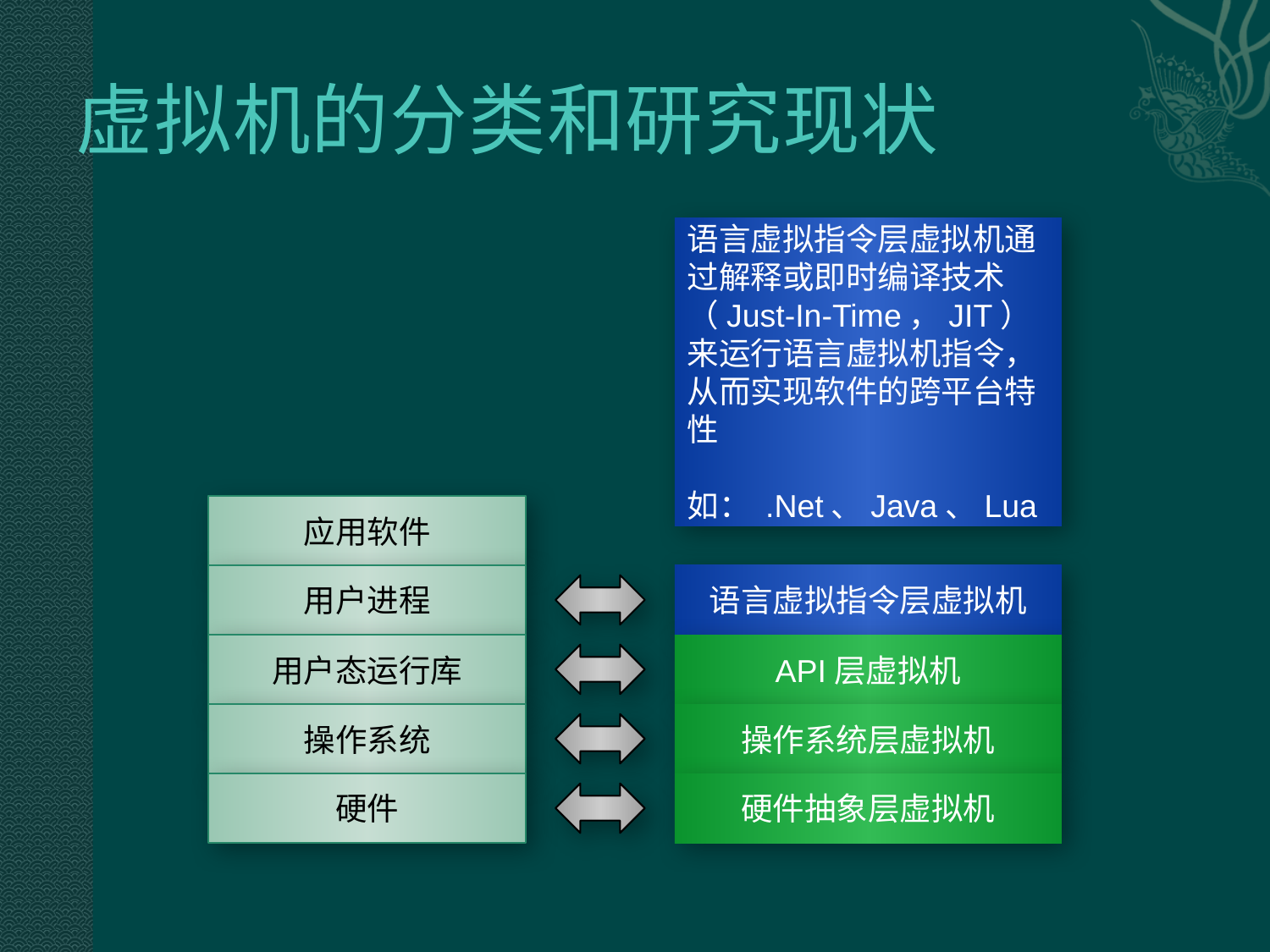

# 虚拟机的分类和研究现状
语言虚拟指令层虚拟机通过解释或即时编译技术（Just-In-Time，JIT）来运行语言虚拟机指令，从而实现软件的跨平台特性

如： .Net、Java、Lua
应用软件
用户进程
语言虚拟指令层虚拟机

用户态运行库
API层虚拟机

操作系统
操作系统层虚拟机

硬件
硬件抽象层虚拟机